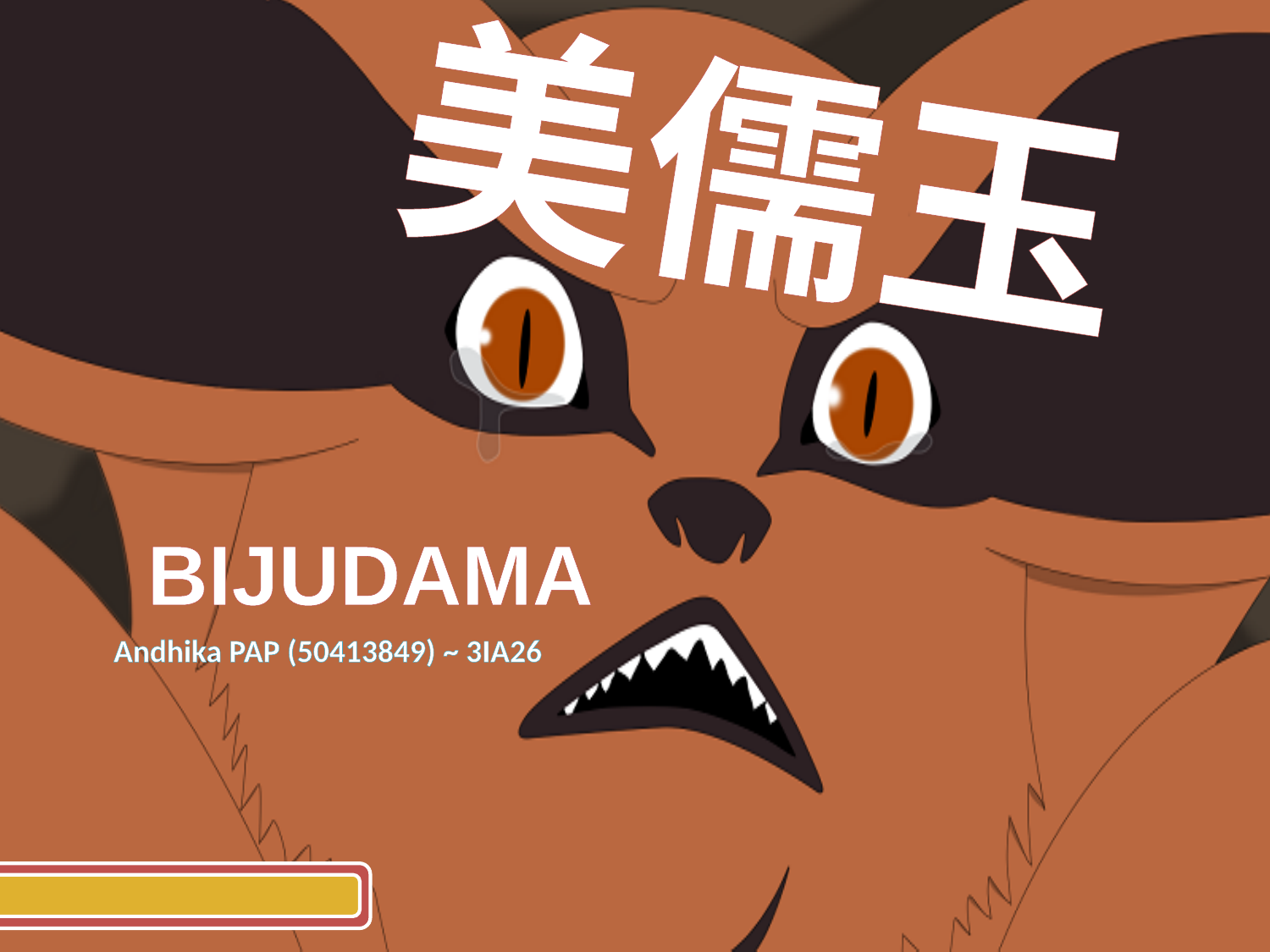

美儒玉
# BIJUDAMA
Andhika PAP (50413849) ~ 3IA26